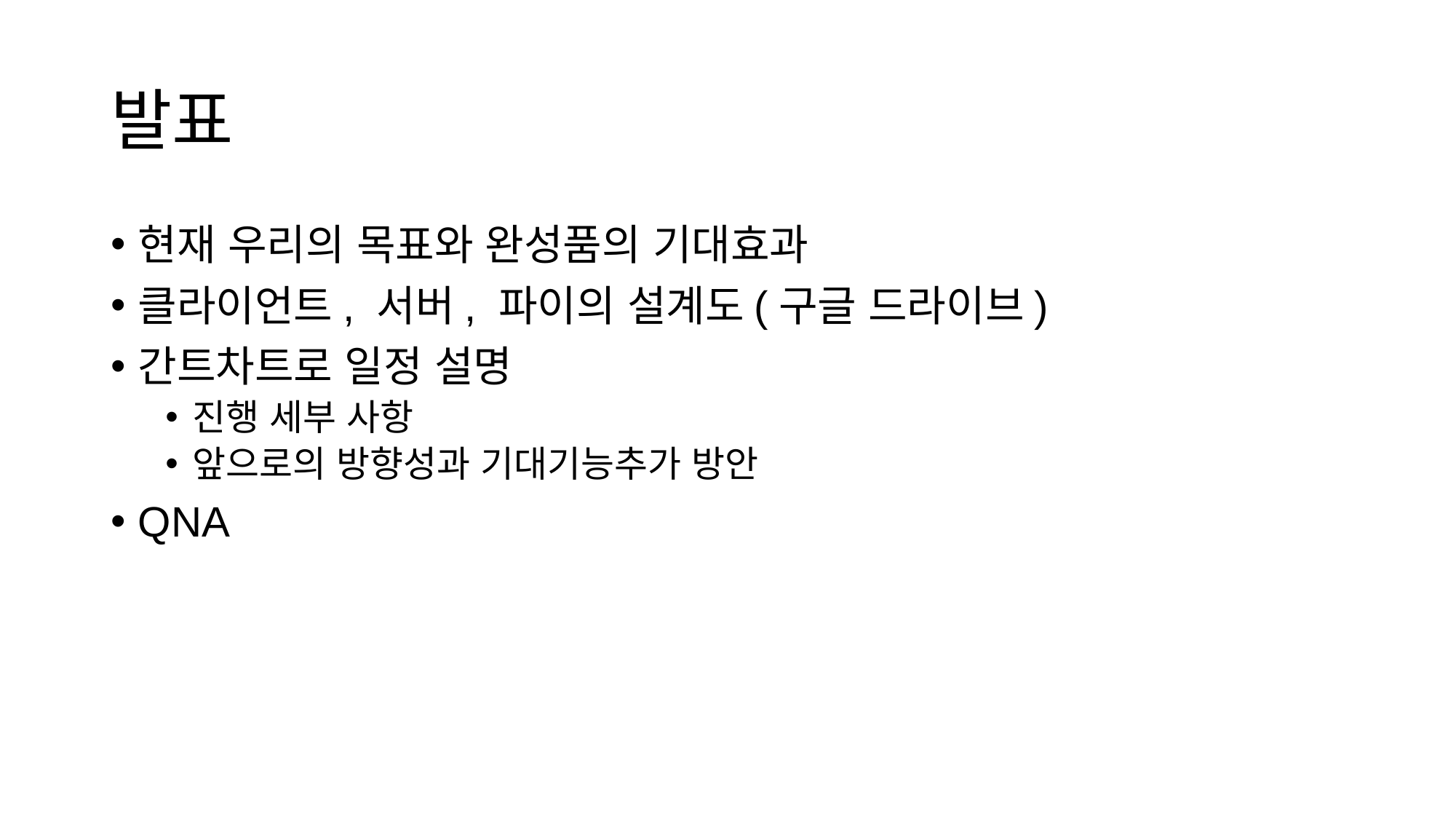

# 발표
현재 우리의 목표와 완성품의 기대효과
클라이언트, 서버, 파이의 설계도(구글 드라이브)
간트차트로 일정 설명
진행 세부 사항
앞으로의 방향성과 기대기능추가 방안
QNA